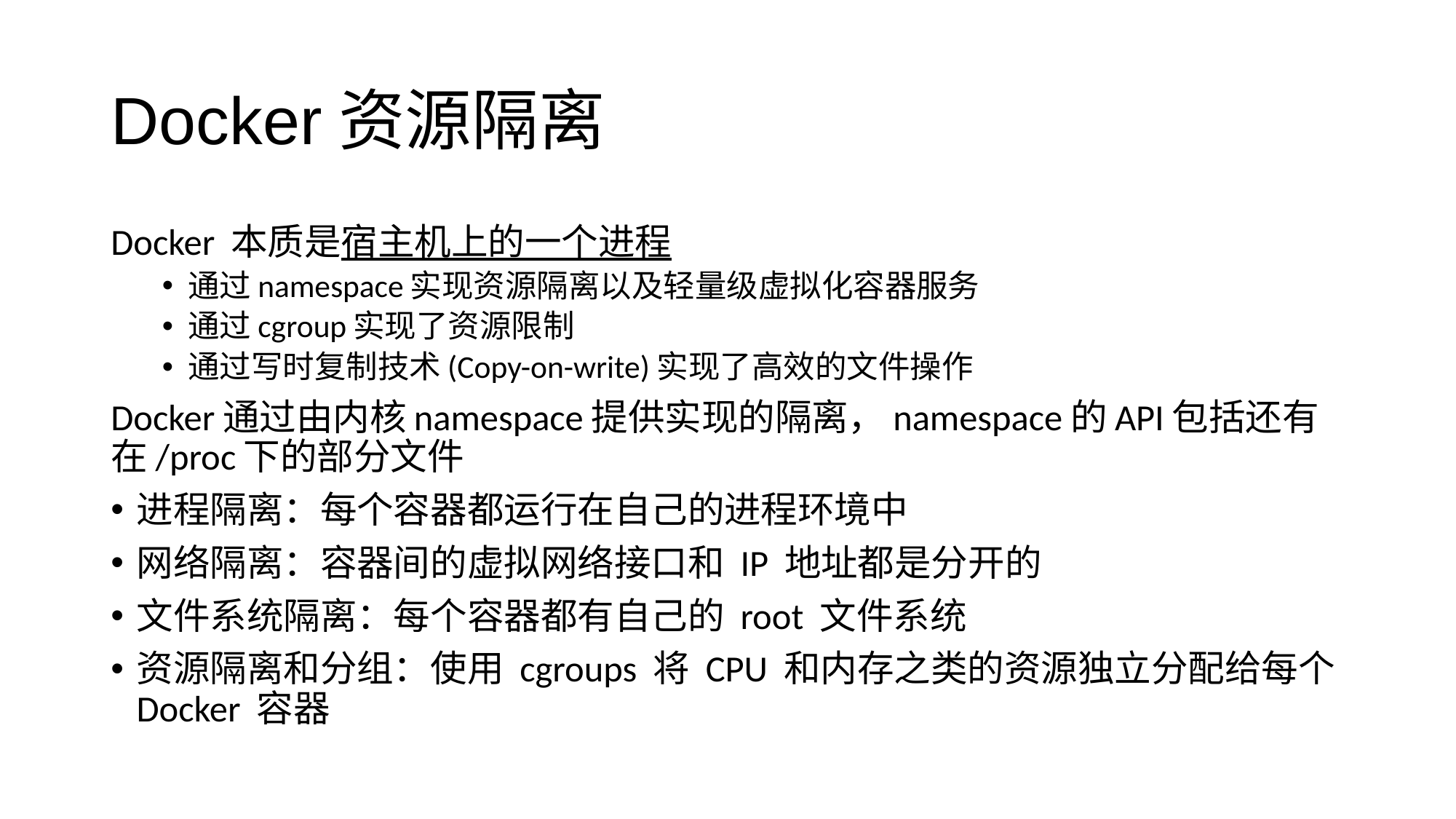

# Docker资源隔离
Docker 本质是宿主机上的一个进程
通过namespace实现资源隔离以及轻量级虚拟化容器服务
通过cgroup实现了资源限制
通过写时复制技术(Copy-on-write)实现了高效的文件操作
Docker通过由内核namespace提供实现的隔离，namespace的API包括还有在/proc下的部分文件
进程隔离：每个容器都运行在自己的进程环境中
网络隔离：容器间的虚拟网络接口和 IP 地址都是分开的
文件系统隔离：每个容器都有自己的 root 文件系统
资源隔离和分组：使用 cgroups 将 CPU 和内存之类的资源独立分配给每个 Docker 容器